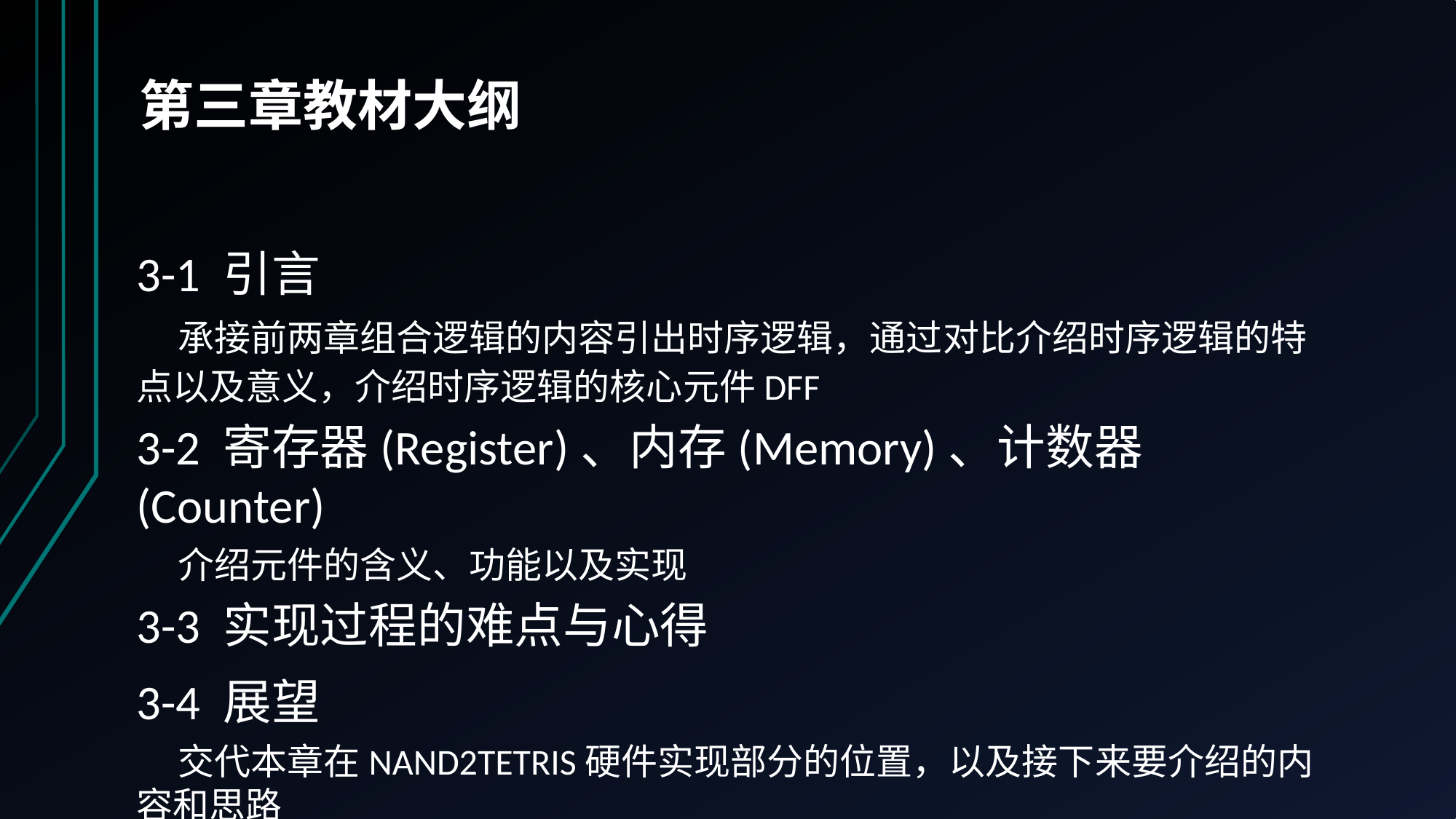

第三章教材大纲
3-1 引言
    承接前两章组合逻辑的内容引出时序逻辑，通过对比介绍时序逻辑的特点以及意义，介绍时序逻辑的核心元件DFF
3-2 寄存器(Register)、内存(Memory)、计数器(Counter)
    介绍元件的含义、功能以及实现
3-3 实现过程的难点与心得
3-4 展望
    交代本章在NAND2TETRIS硬件实现部分的位置，以及接下来要介绍的内容和思路